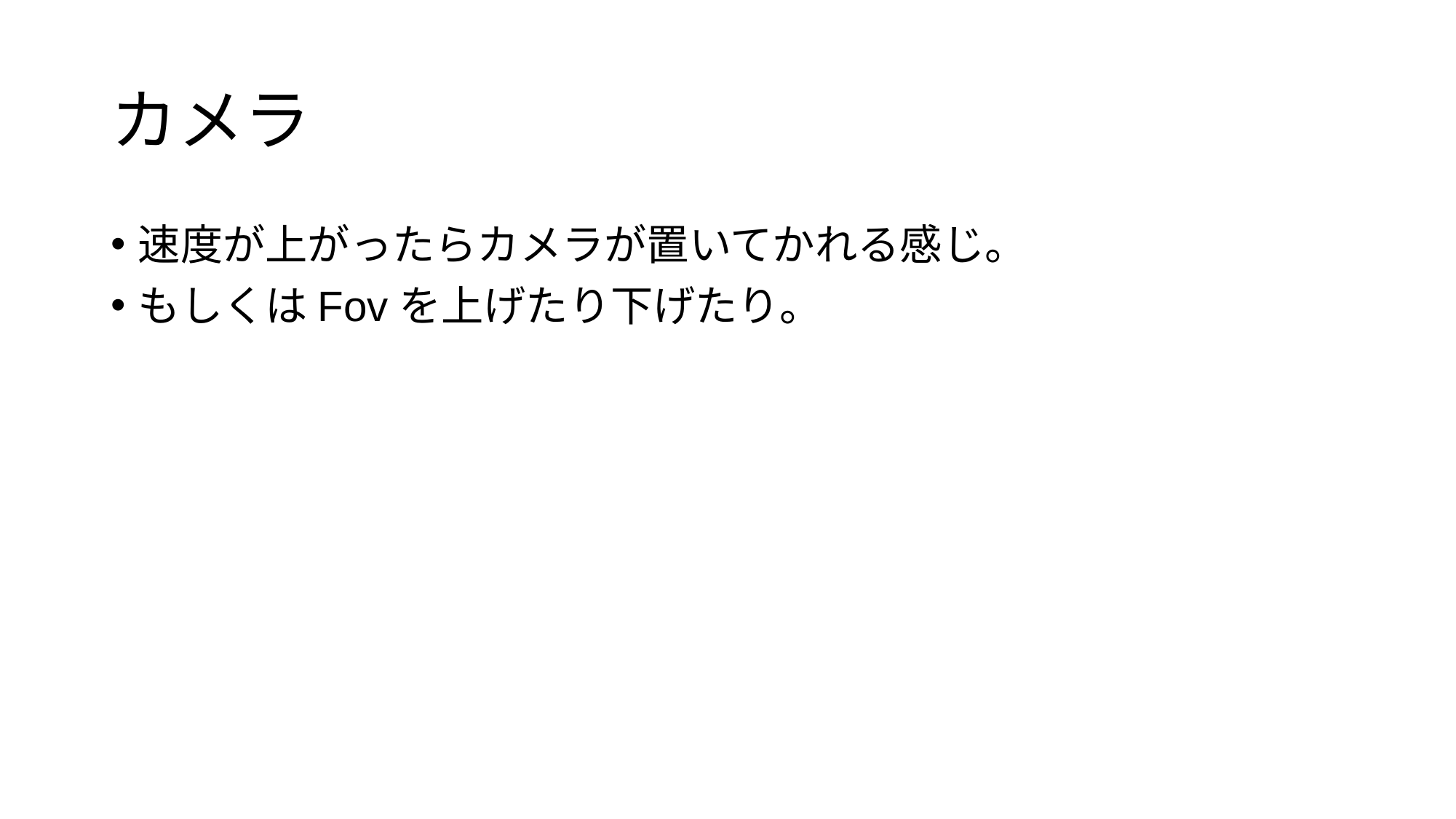

# カメラ
速度が上がったらカメラが置いてかれる感じ。
もしくはFovを上げたり下げたり。